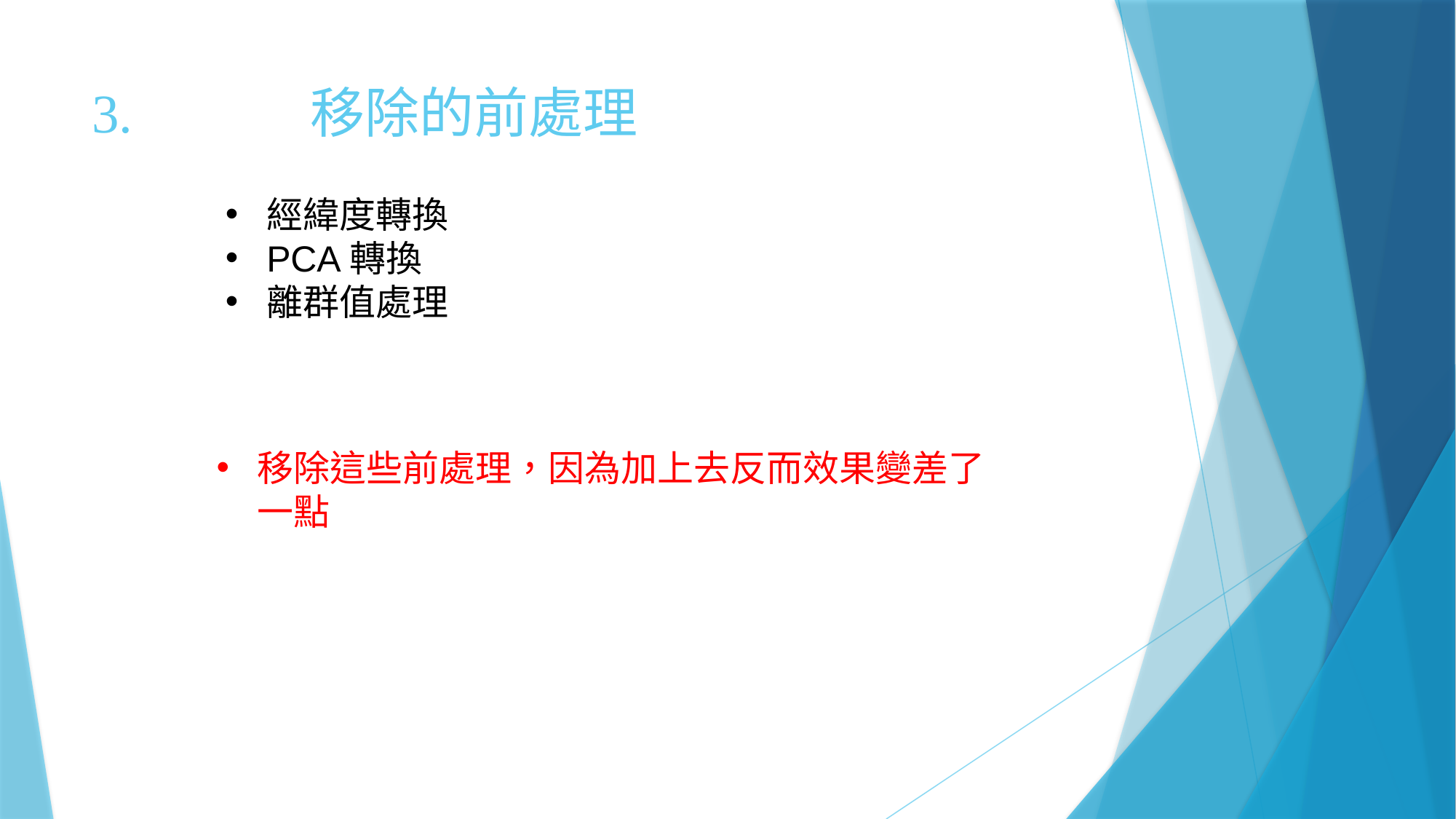

# 3.		移除的前處理
經緯度轉換
PCA轉換
離群值處理
移除這些前處理，因為加上去反而效果變差了一點